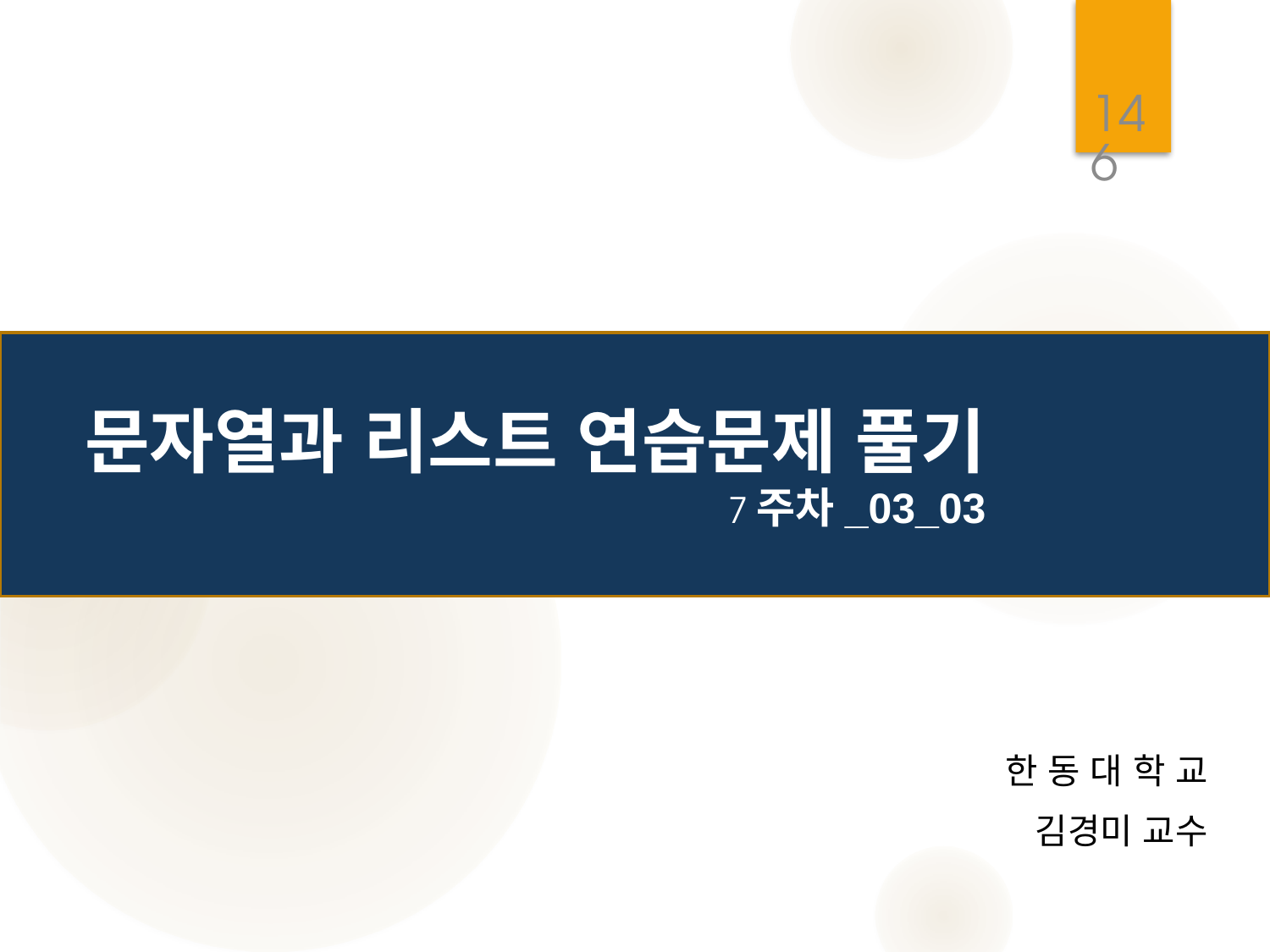

146

# 문자열과 리스트 연습문제 풀기 7주차_03_03
한 동 대 학 교
 김경미 교수